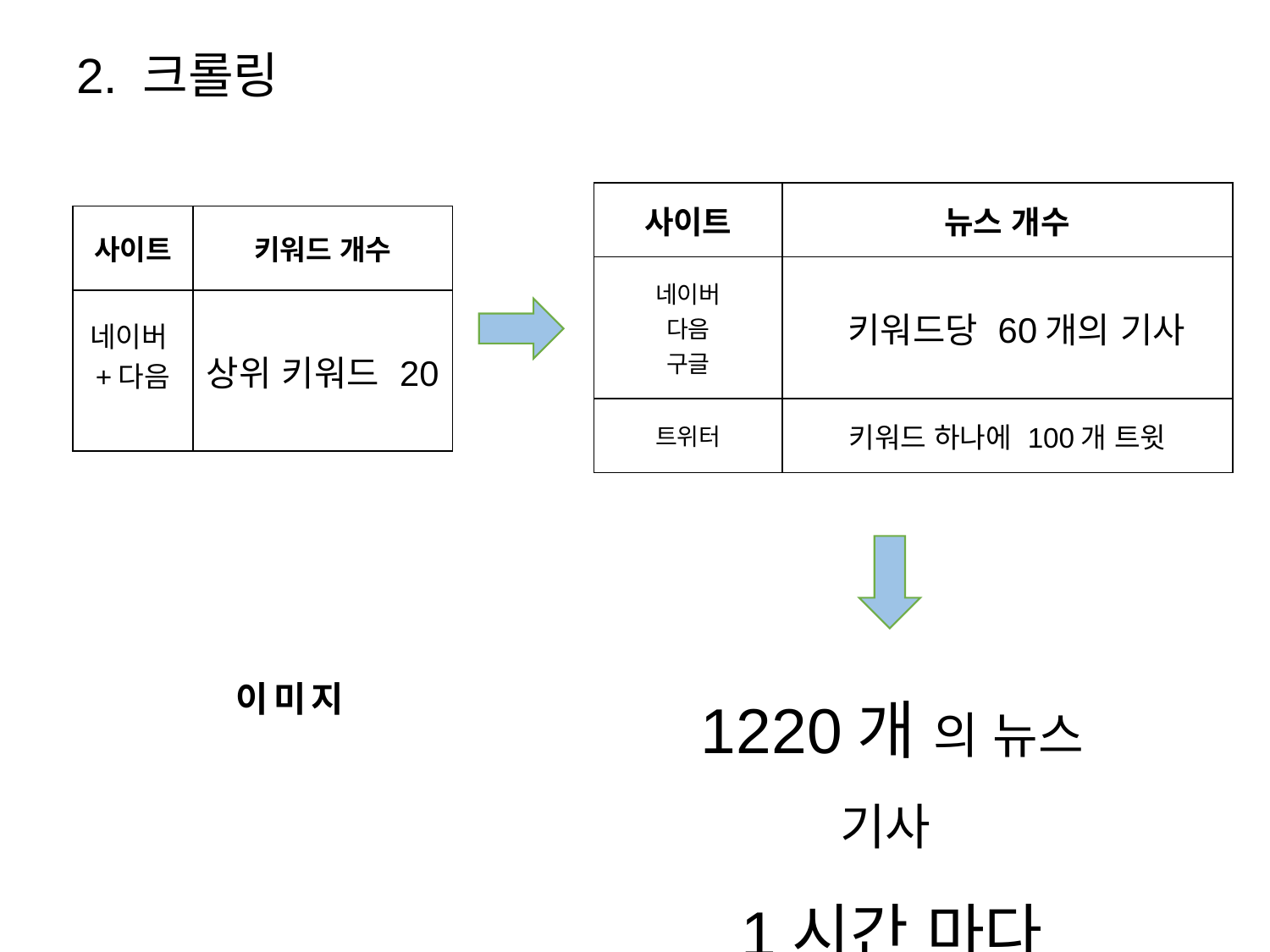

# 2. 크롤링
| 사이트 | 뉴스 개수 |
| --- | --- |
| 네이버 다음 구글 | 키워드당 60개의 기사 |
| 트위터 | 키워드 하나에 100개 트윗 |
| 사이트 | 키워드 개수 |
| --- | --- |
| 네이버+다음 | 상위 키워드 20 |

1220개 의 뉴스 기사
1시간 마다 크롤링
이미지